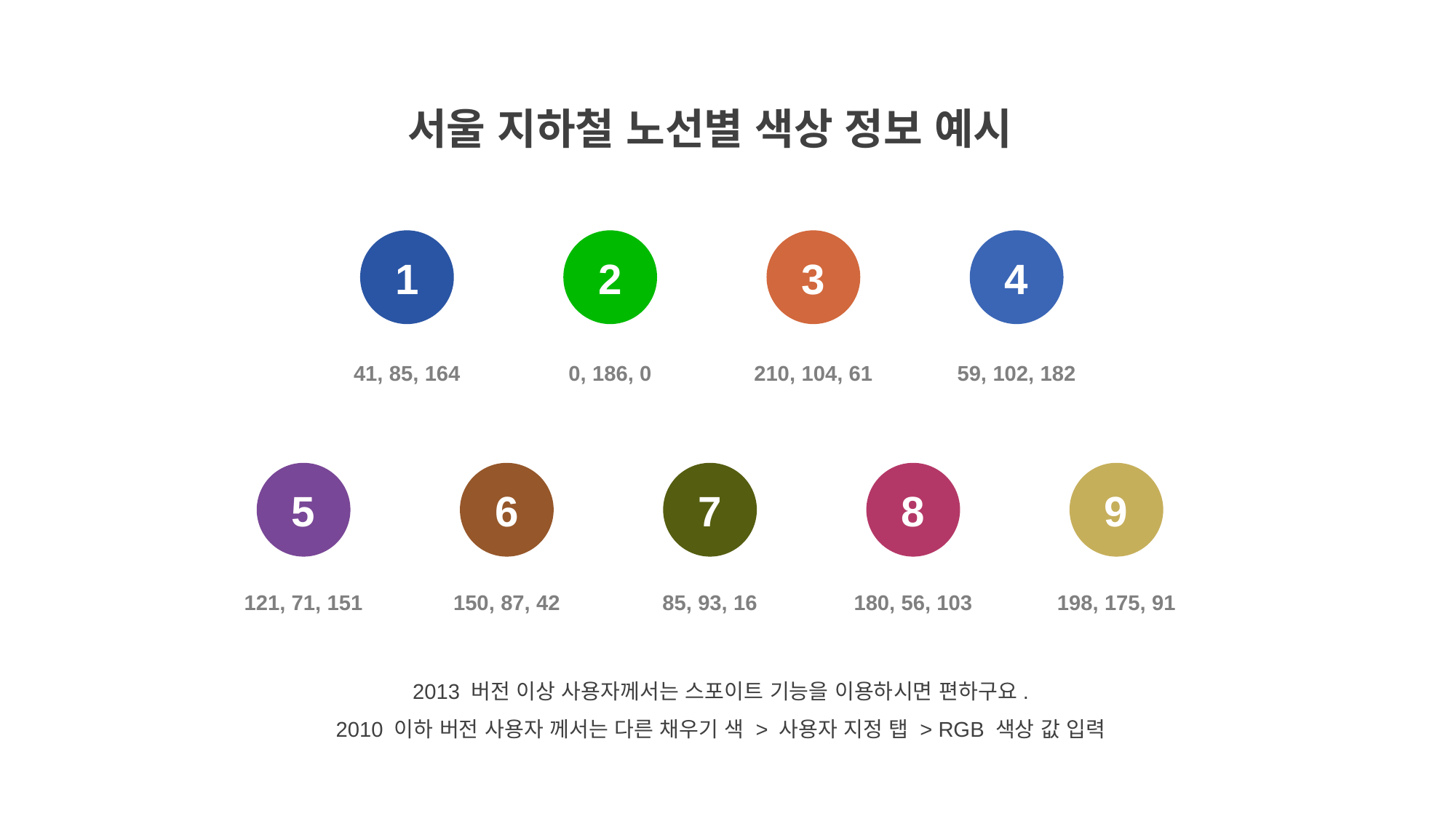

서울 지하철 노선별 색상 정보 예시
1
2
3
4
41, 85, 164
0, 186, 0
210, 104, 61
59, 102, 182
5
6
7
8
9
121, 71, 151
150, 87, 42
85, 93, 16
180, 56, 103
198, 175, 91
2013 버전 이상 사용자께서는 스포이트 기능을 이용하시면 편하구요.
2010 이하 버전 사용자 께서는 다른 채우기 색 > 사용자 지정 탭 > RGB 색상 값 입력